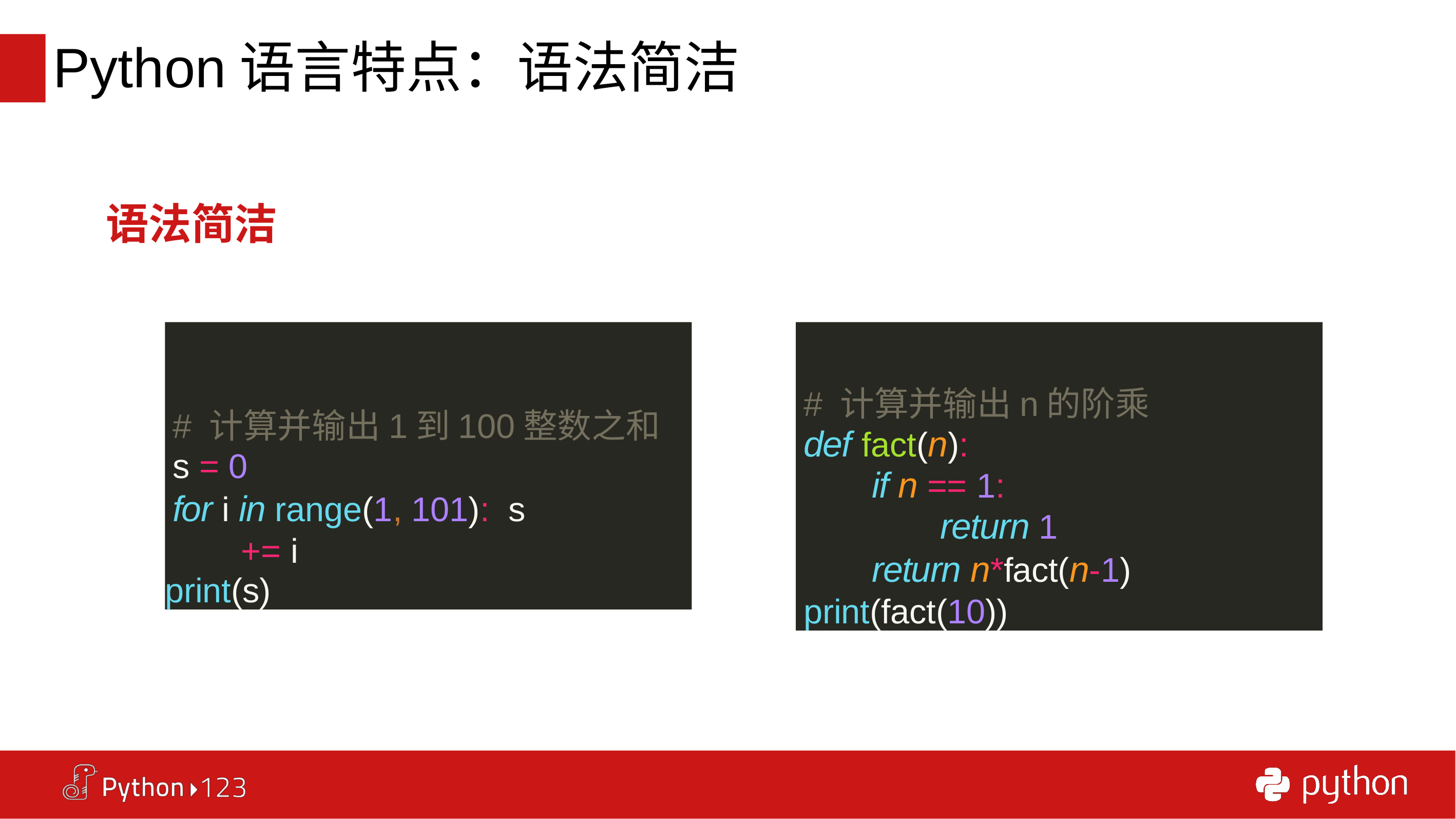

# Python语言特点：语法简洁

语法简洁

# 计算并输出1到100整数之和
s = 0
for i in range(1, 101):  s += i
print(s)

# 计算并输出n的阶乘
def fact(n):
if n == 1:
return 1
return n*fact(n-1)  print(fact(10))